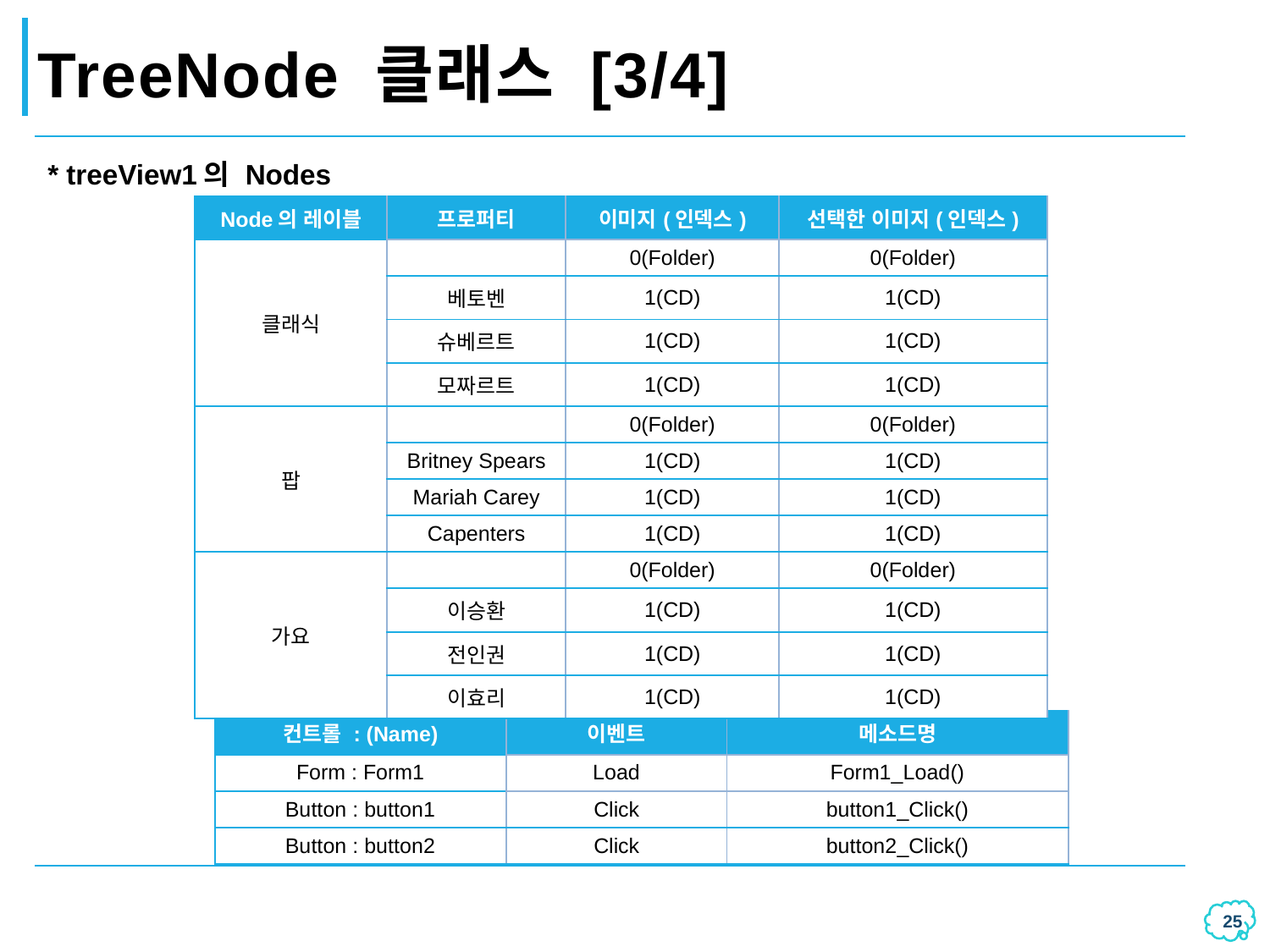

# TreeNode 클래스 [3/4]
| \* treeView1의 Nodes |
| --- |
| Node의 레이블 | 프로퍼티 | 이미지(인덱스) | 선택한 이미지(인덱스) |
| --- | --- | --- | --- |
| 클래식 |  | 0(Folder) | 0(Folder) |
|  | 베토벤 | 1(CD) | 1(CD) |
|  | 슈베르트 | 1(CD) | 1(CD) |
|  | 모짜르트 | 1(CD) | 1(CD) |
| 팝 |  | 0(Folder) | 0(Folder) |
|  | Britney Spears | 1(CD) | 1(CD) |
|  | Mariah Carey | 1(CD) | 1(CD) |
|  | Capenters | 1(CD) | 1(CD) |
| 가요 |  | 0(Folder) | 0(Folder) |
|  | 이승환 | 1(CD) | 1(CD) |
|  | 전인권 | 1(CD) | 1(CD) |
|  | 이효리 | 1(CD) | 1(CD) |
| 컨트롤 : (Name) | 이벤트 | 메소드명 |
| --- | --- | --- |
| Form : Form1 | Load | Form1\_Load() |
| Button : button1 | Click | button1\_Click() |
| Button : button2 | Click | button2\_Click() |
25